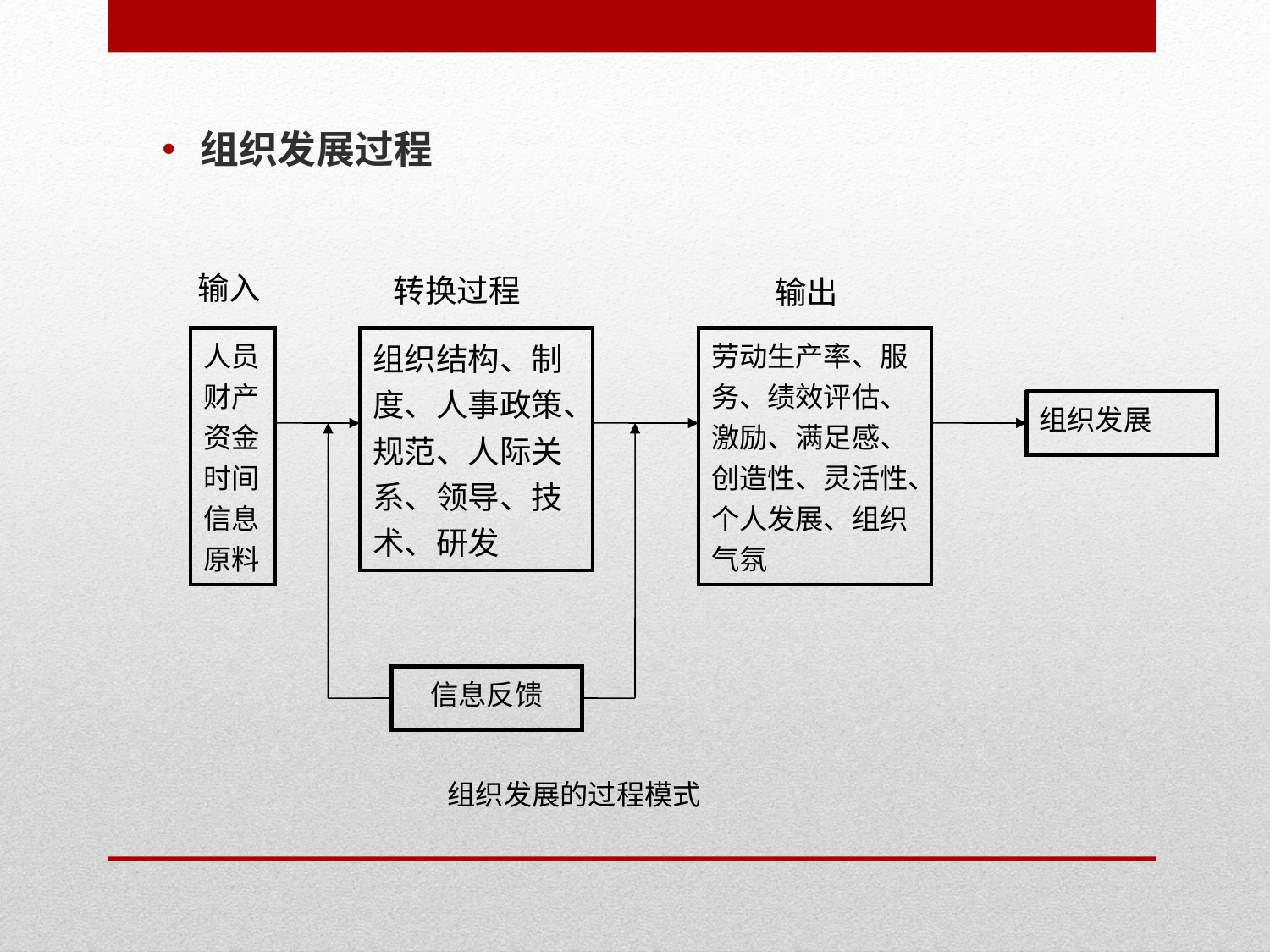

组织发展过程

输入
转换过程
输出
| 人员财产资金时间信息原料 |
| --- |
| 组织结构、制度、人事政策、规范、人际关系、领导、技术、研发 |
| --- |
| 劳动生产率、服务、绩效评估、激励、满足感、创造性、灵活性、个人发展、组织气氛 |
| --- |
| 组织发展 |
| --- |

| 信息反馈 |
| --- |

| 组织发展的过程模式 |
| --- |